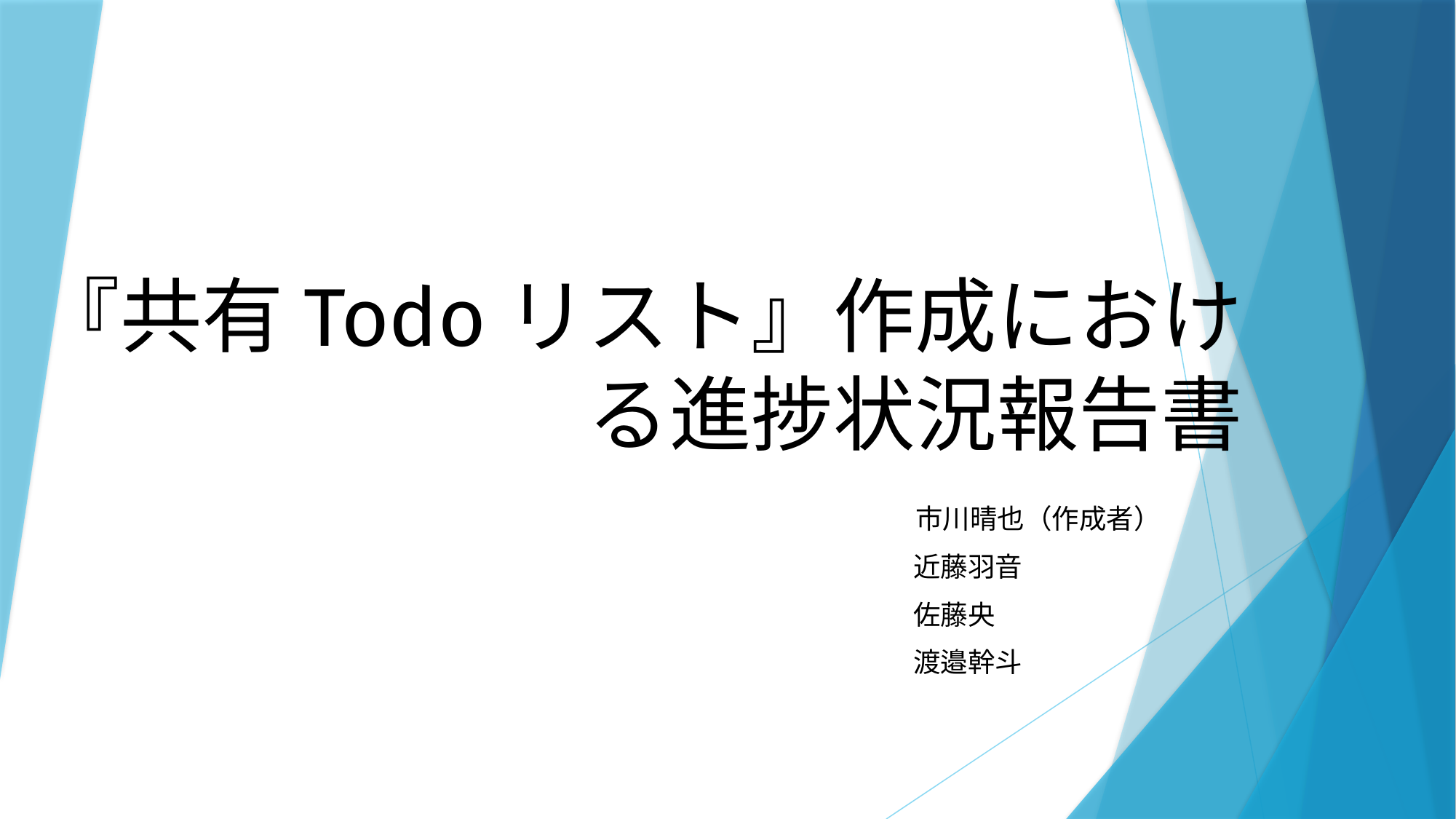

# 『共有Todoリスト』作成における進捗状況報告書
市川晴也（作成者）
　　　　　　　　　　　　　　　　　　　　　　　　　　　　近藤羽音
　　　　　　　　　　　　　　　　　　　　　　　　　　　佐藤央
　　　　　　　　　　　　　　　　　　　　　　　　　　　　渡邉幹斗